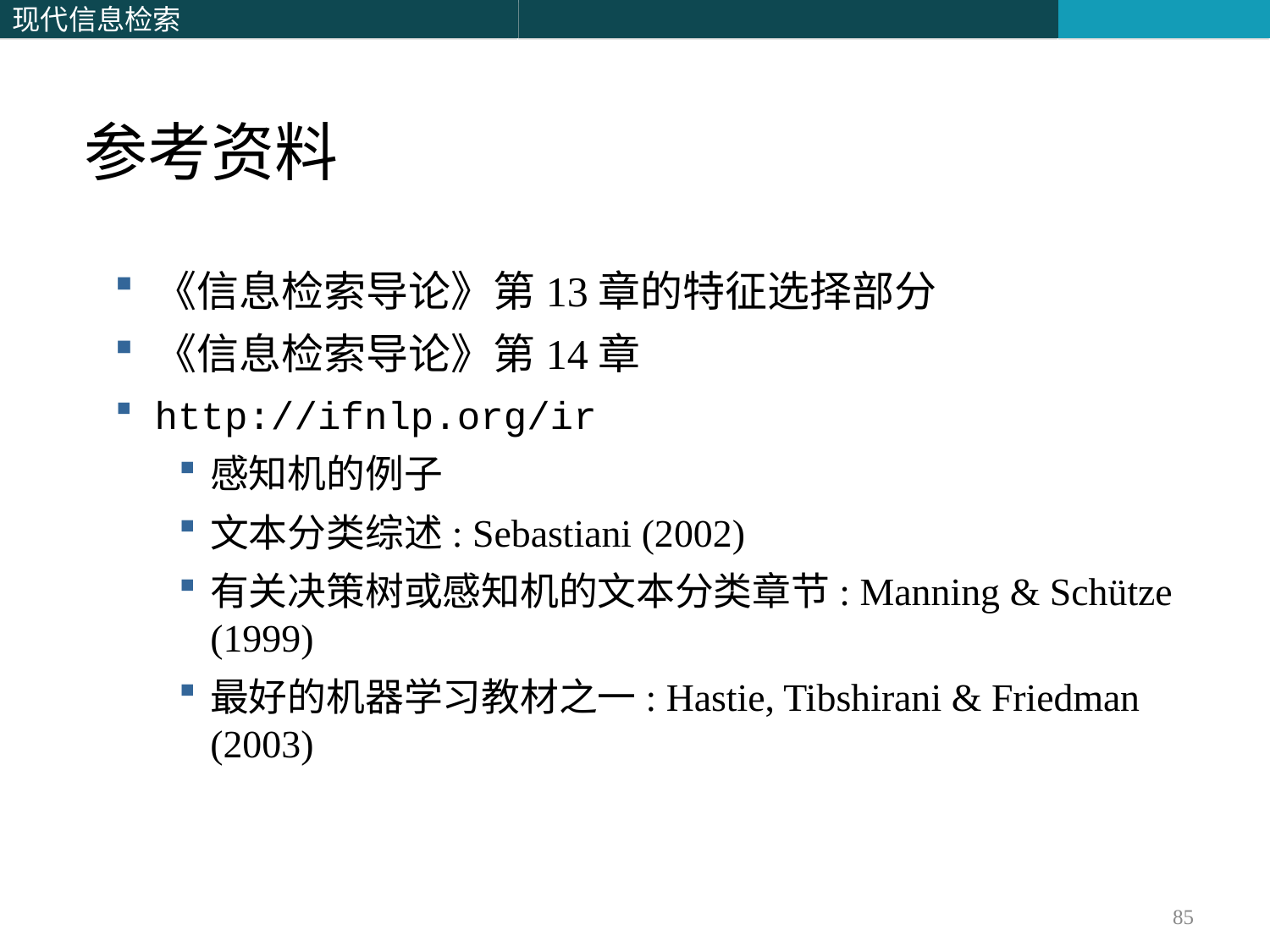

参考资料

《信息检索导论》第13章的特征选择部分
《信息检索导论》第14章
http://ifnlp.org/ir
感知机的例子
文本分类综述: Sebastiani (2002)
有关决策树或感知机的文本分类章节: Manning & Schütze (1999)
最好的机器学习教材之一: Hastie, Tibshirani & Friedman (2003)
85